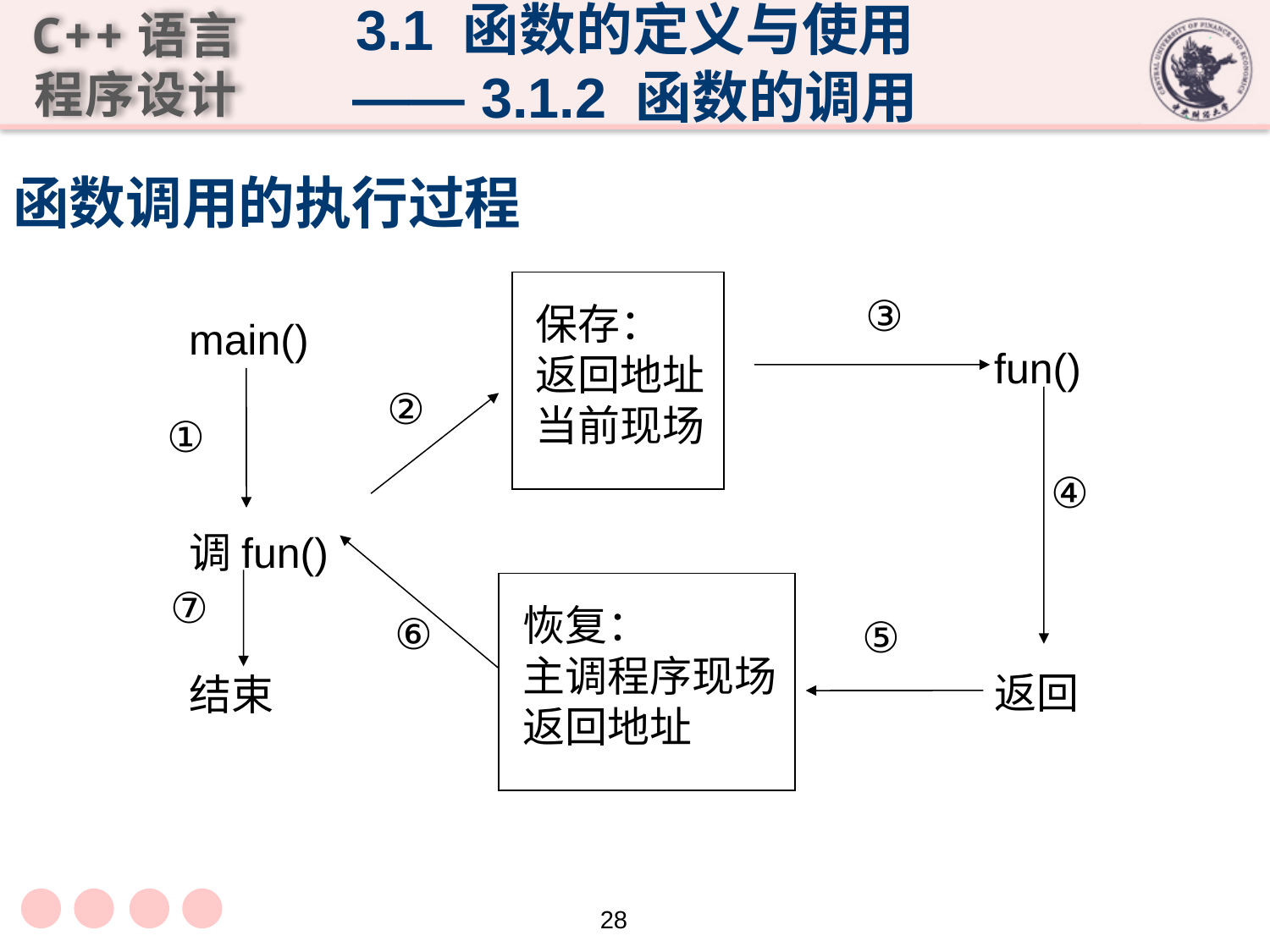

3.1 函数的定义与使用
—— 3.1.2 函数的调用
# 函数调用的执行过程
保存：
返回地址
当前现场
main()

调fun()

结束
③
fun()

返回

②

①
④

恢复：
主调程序现场
返回地址
⑦
⑥
⑤

28